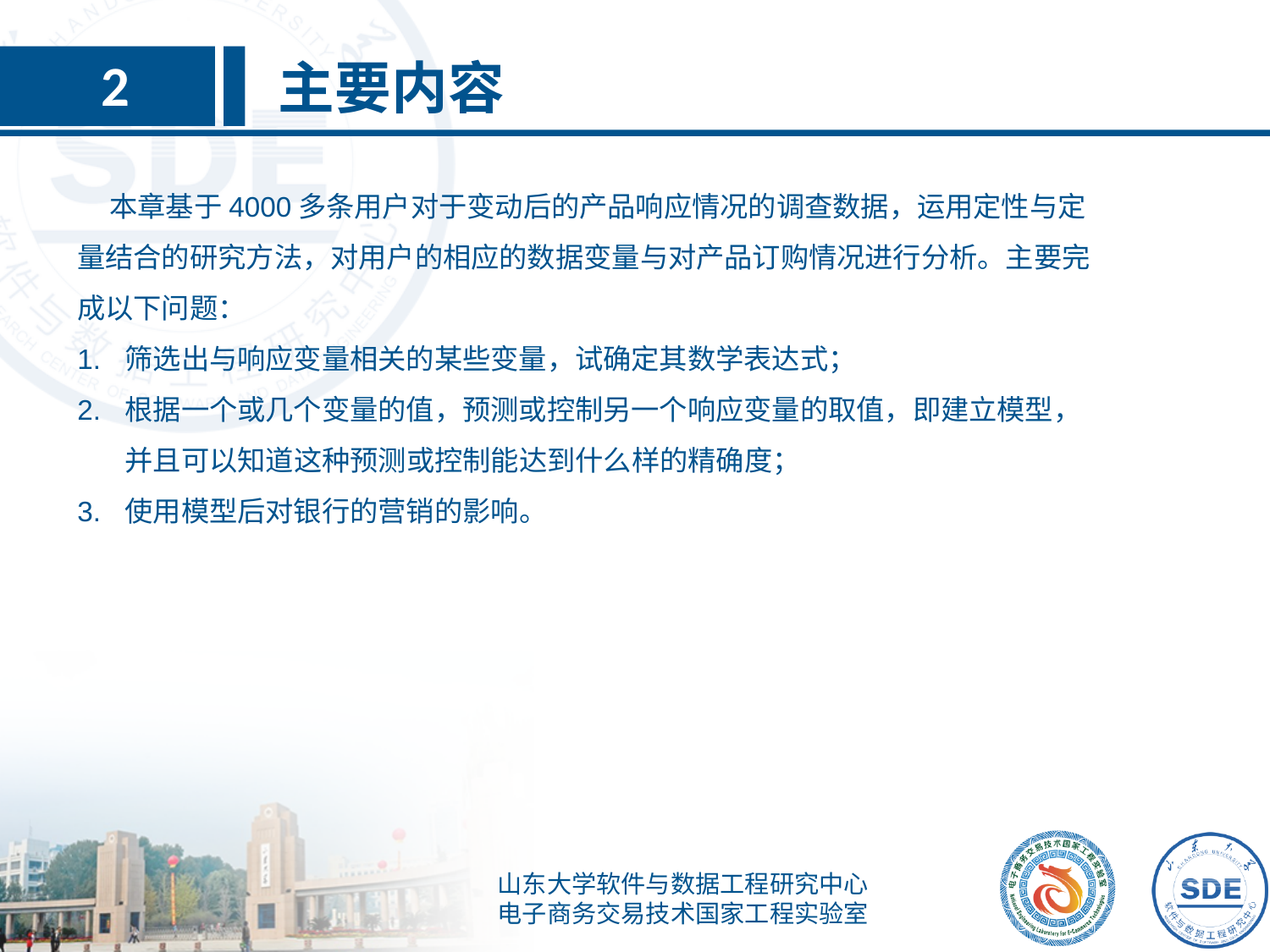

主要内容
2
    本章基于4000多条用户对于变动后的产品响应情况的调查数据，运用定性与定量结合的研究方法，对用户的相应的数据变量与对产品订购情况进行分析。主要完成以下问题：
筛选出与响应变量相关的某些变量，试确定其数学表达式；
根据一个或几个变量的值，预测或控制另一个响应变量的取值，即建立模型，并且可以知道这种预测或控制能达到什么样的精确度；
使用模型后对银行的营销的影响。